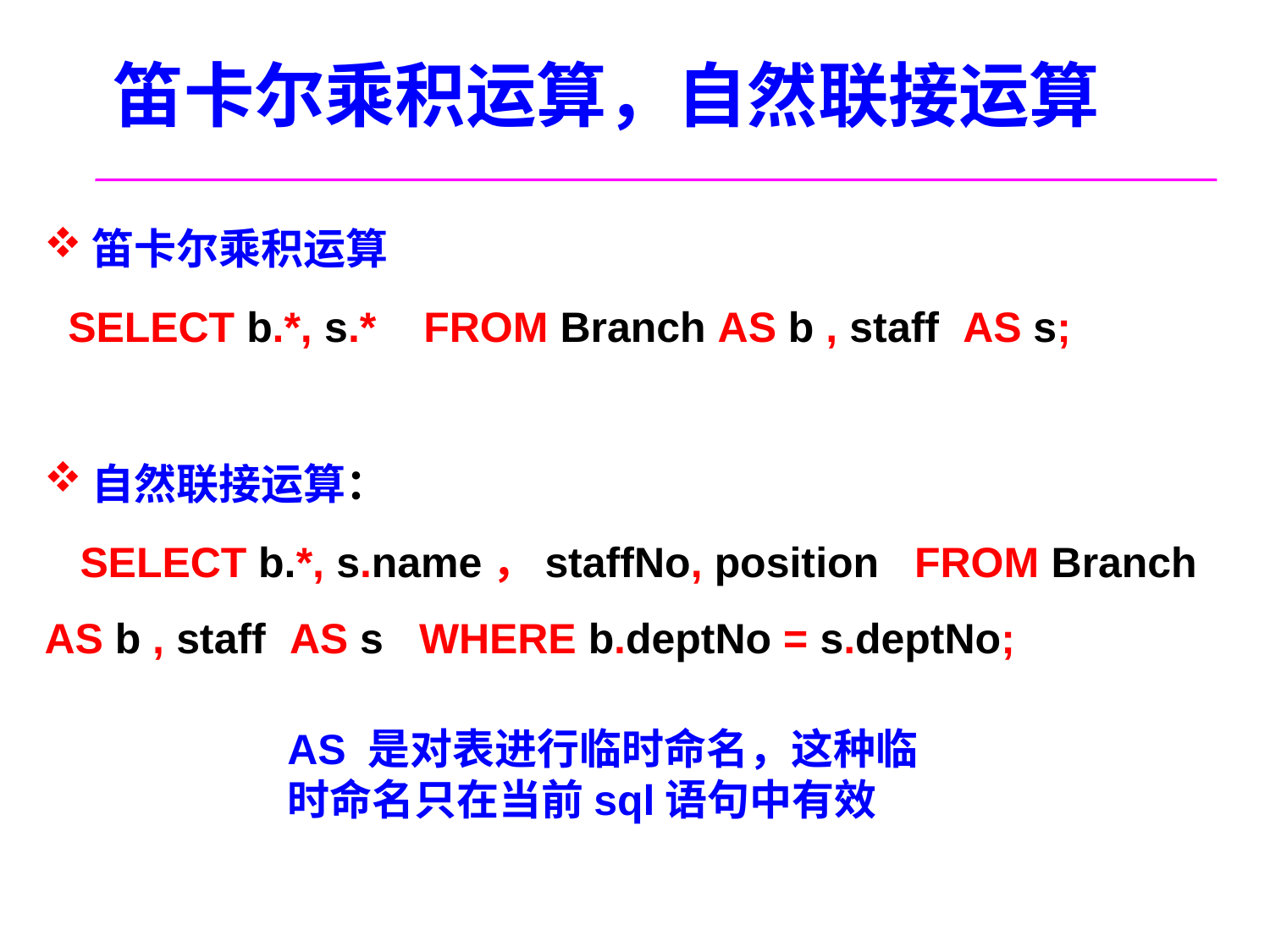

# 笛卡尔乘积运算，自然联接运算
笛卡尔乘积运算
  SELECT b.*, s.*    FROM Branch AS b , staff  AS s;

自然联接运算：
   SELECT b.*, s.name，staffNo, position   FROM Branch AS b , staff  AS s   WHERE b.deptNo = s.deptNo;

AS 是对表进行临时命名，这种临时命名只在当前sql语句中有效